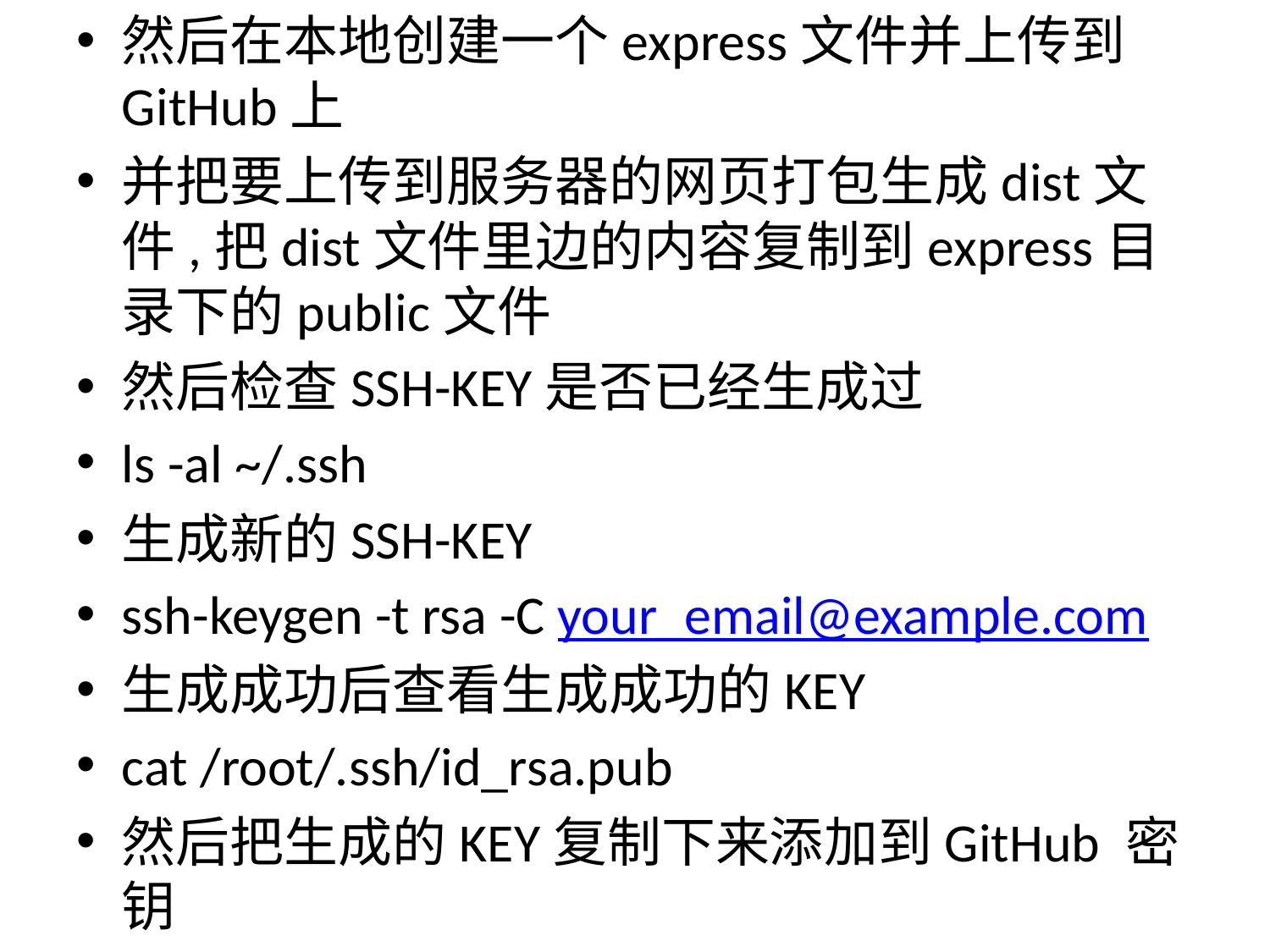

然后在本地创建一个express文件并上传到GitHub上
并把要上传到服务器的网页打包生成dist文件,把dist文件里边的内容复制到express目录下的public文件
然后检查SSH-KEY是否已经生成过
ls -al ~/.ssh
生成新的SSH-KEY
ssh-keygen -t rsa -C your_email@example.com
生成成功后查看生成成功的KEY
cat /root/.ssh/id_rsa.pub
然后把生成的KEY复制下来添加到GitHub 密钥